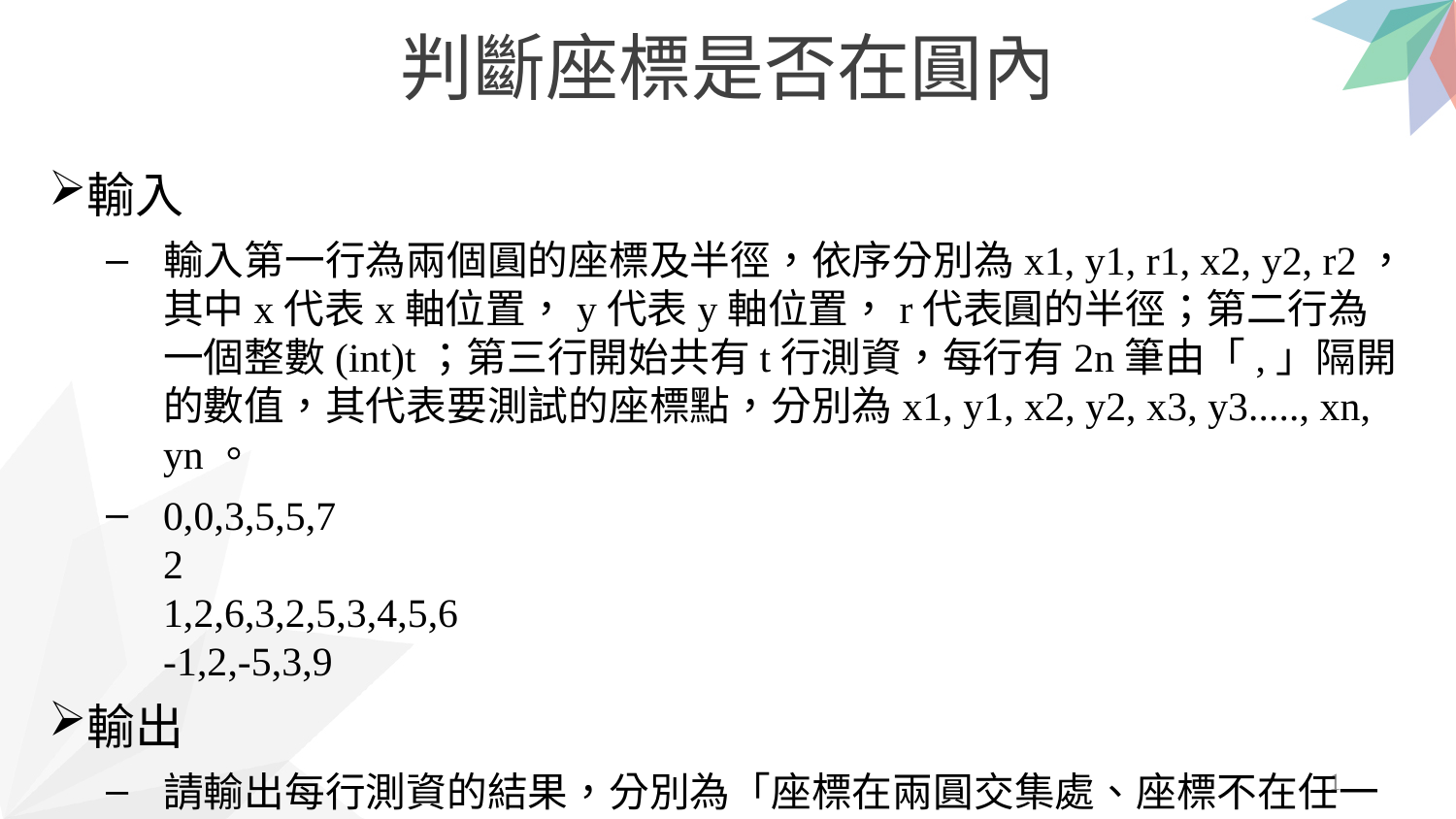

判斷座標是否在圓內
輸入
輸入第一行為兩個圓的座標及半徑，依序分別為x1, y1, r1, x2, y2, r2，其中x代表x軸位置，y代表y軸位置，r代表圓的半徑；第二行為一個整數(int)t；第三行開始共有t行測資，每行有2n筆由「,」隔開的數值，其代表要測試的座標點，分別為x1, y1, x2, y2, x3, y3....., xn, yn。
0,0,3,5,5,7
2
1,2,6,3,2,5,3,4,5,6
-1,2,-5,3,9
輸出
請輸出每行測資的結果，分別為「座標在兩圓交集處、座標不在任一圓內、座標只在第一個圓內、座標只在第二個圓內」的數量。